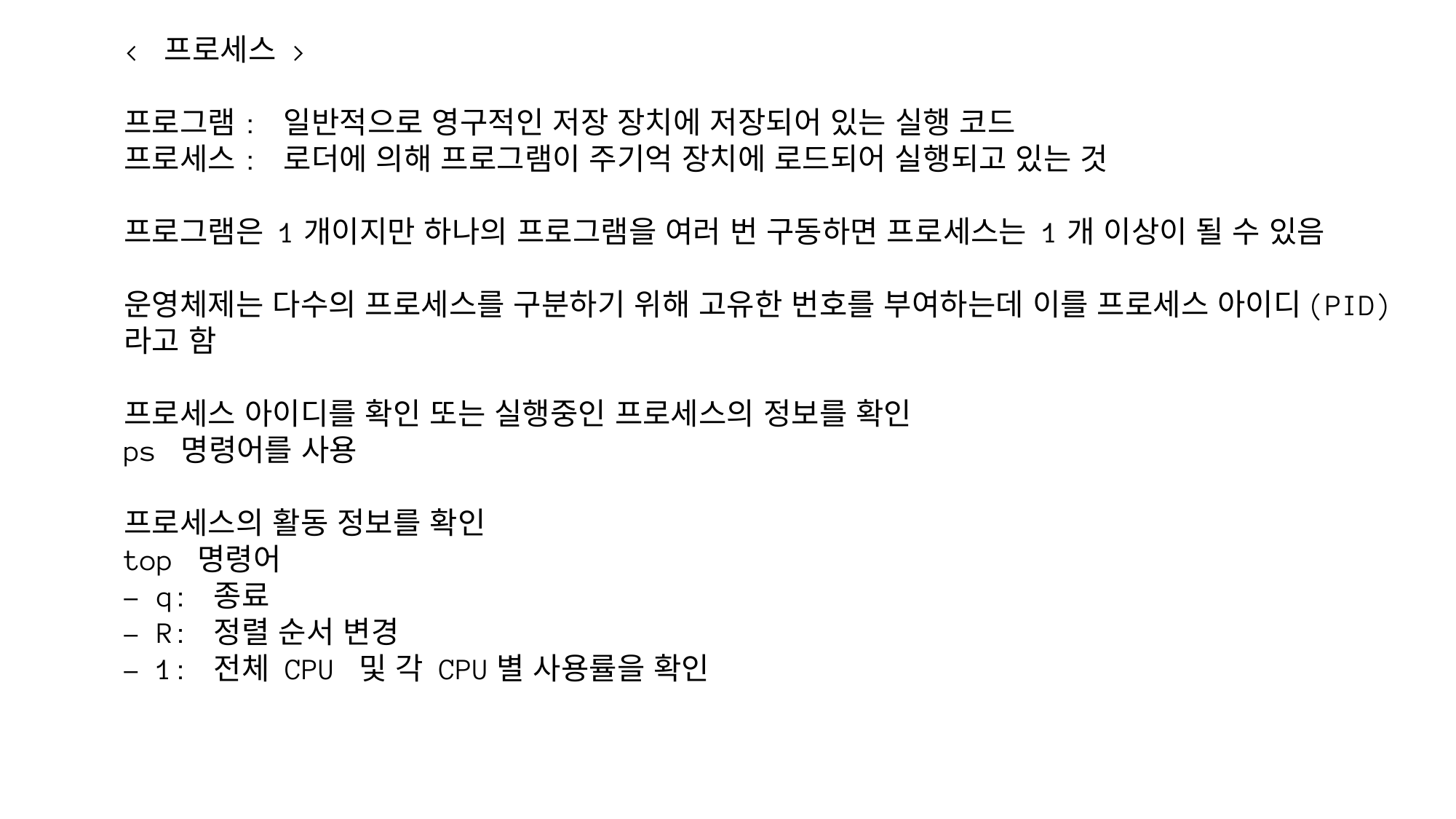

< 프로세스 >

프로그램: 일반적으로 영구적인 저장 장치에 저장되어 있는 실행 코드
프로세스: 로더에 의해 프로그램이 주기억 장치에 로드되어 실행되고 있는 것

프로그램은 1개이지만 하나의 프로그램을 여러 번 구동하면 프로세스는 1개 이상이 될 수 있음

운영체제는 다수의 프로세스를 구분하기 위해 고유한 번호를 부여하는데 이를 프로세스 아이디(PID)
라고 함

프로세스 아이디를 확인 또는 실행중인 프로세스의 정보를 확인
ps 명령어를 사용

프로세스의 활동 정보를 확인
top 명령어
- q: 종료
- R: 정렬 순서 변경
- 1: 전체 CPU 및 각 CPU별 사용률을 확인